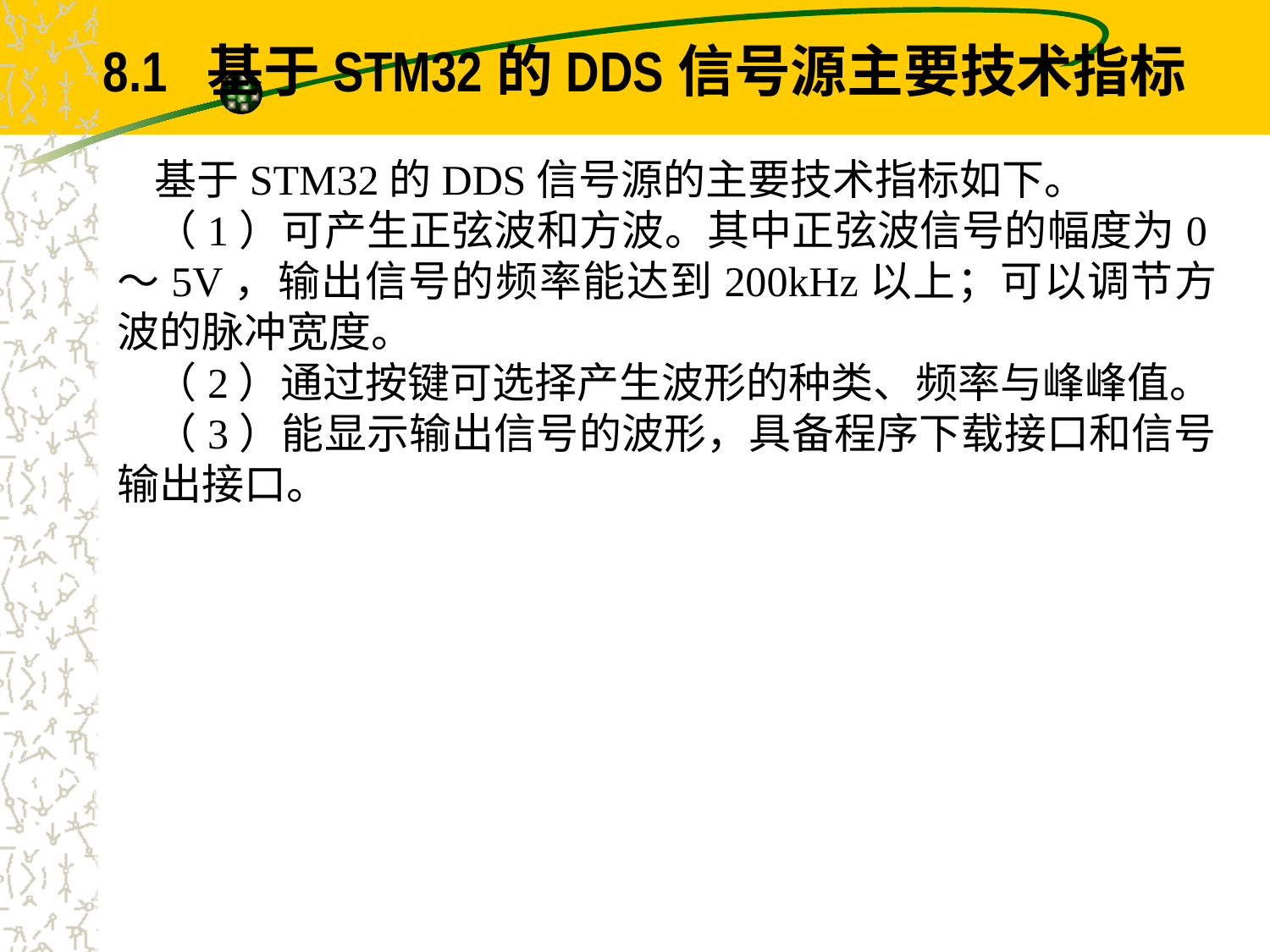

8.1  基于STM32的DDS信号源主要技术指标
基于STM32的DDS信号源的主要技术指标如下。
（1）可产生正弦波和方波。其中正弦波信号的幅度为0～5V，输出信号的频率能达到200kHz以上；可以调节方波的脉冲宽度。
（2）通过按键可选择产生波形的种类、频率与峰峰值。
（3）能显示输出信号的波形，具备程序下载接口和信号输出接口。